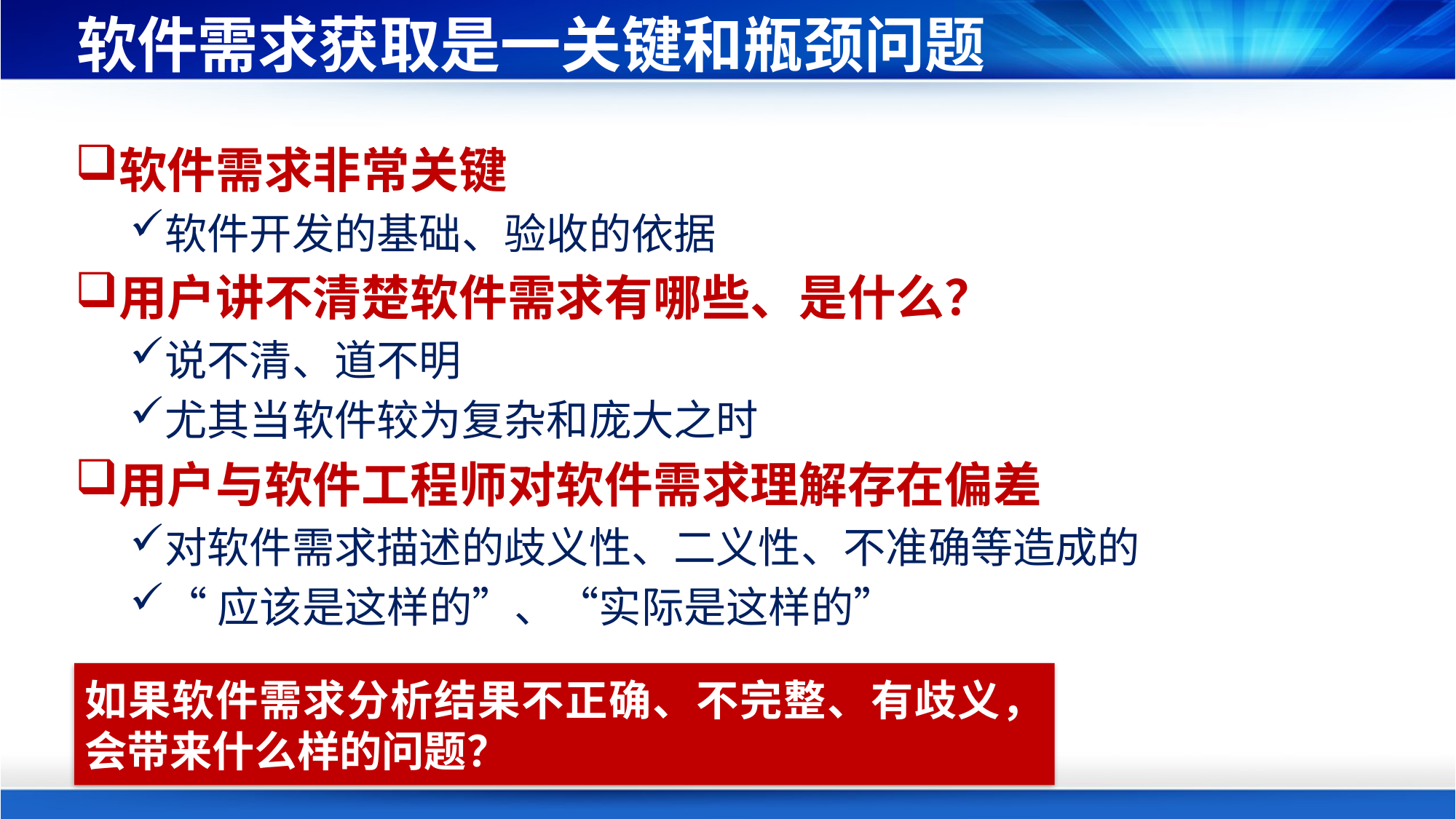

# 软件需求获取是一关键和瓶颈问题
软件需求非常关键
软件开发的基础、验收的依据
用户讲不清楚软件需求有哪些、是什么？
说不清、道不明
尤其当软件较为复杂和庞大之时
用户与软件工程师对软件需求理解存在偏差
对软件需求描述的歧义性、二义性、不准确等造成的
“应该是这样的”、“实际是这样的”
如果软件需求分析结果不正确、不完整、有歧义，会带来什么样的问题？